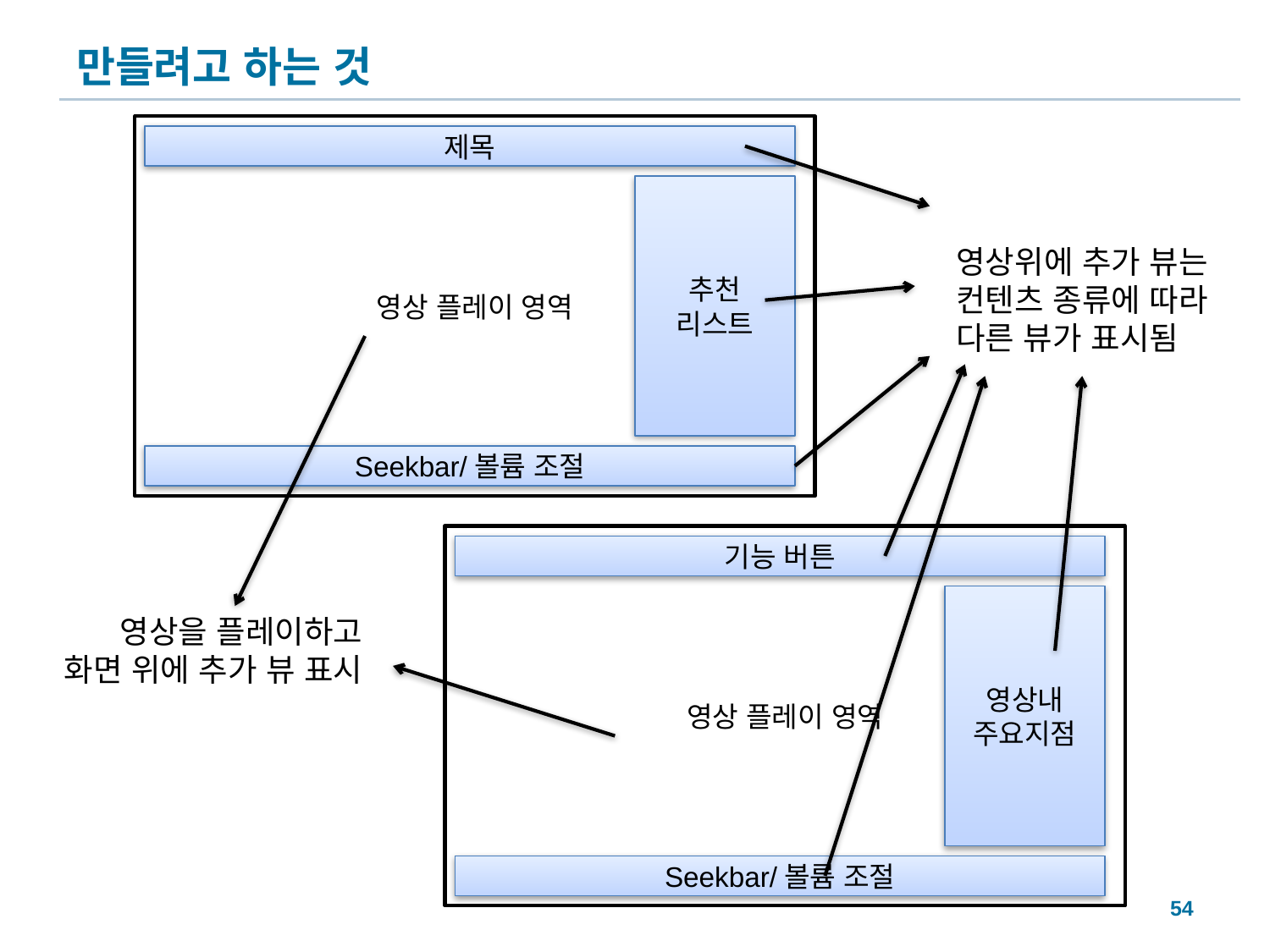

# 만들려고 하는 것
영상 플레이 영역
제목
추천
리스트
영상위에 추가 뷰는
컨텐츠 종류에 따라
다른 뷰가 표시됨
Seekbar/볼륨 조절
영상 플레이 영역
기능 버튼
영상내
주요지점
영상을 플레이하고
화면 위에 추가 뷰 표시
Seekbar/볼륨 조절
54